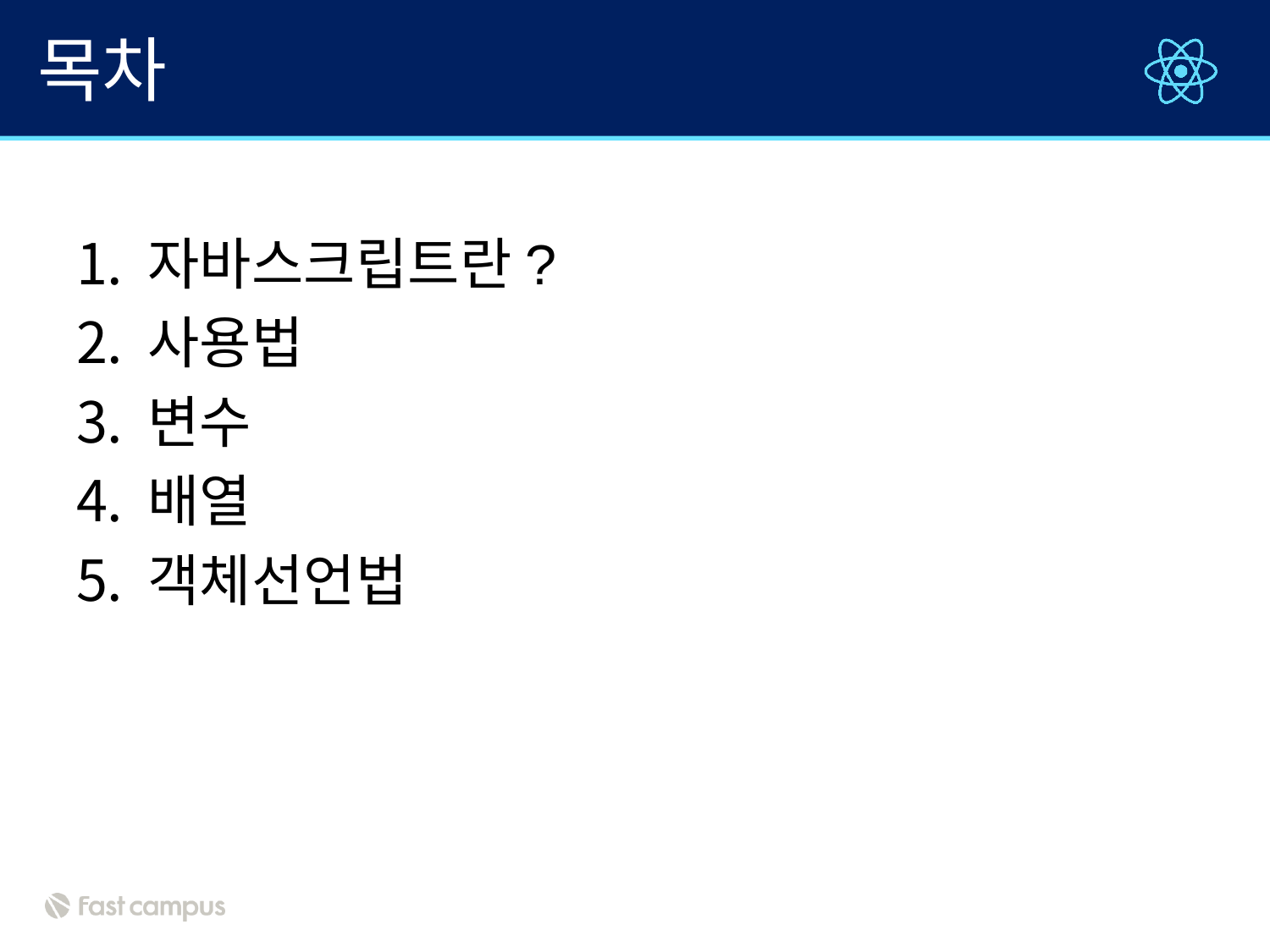

# 목차
자바스크립트란?
사용법
변수
배열
객체선언법